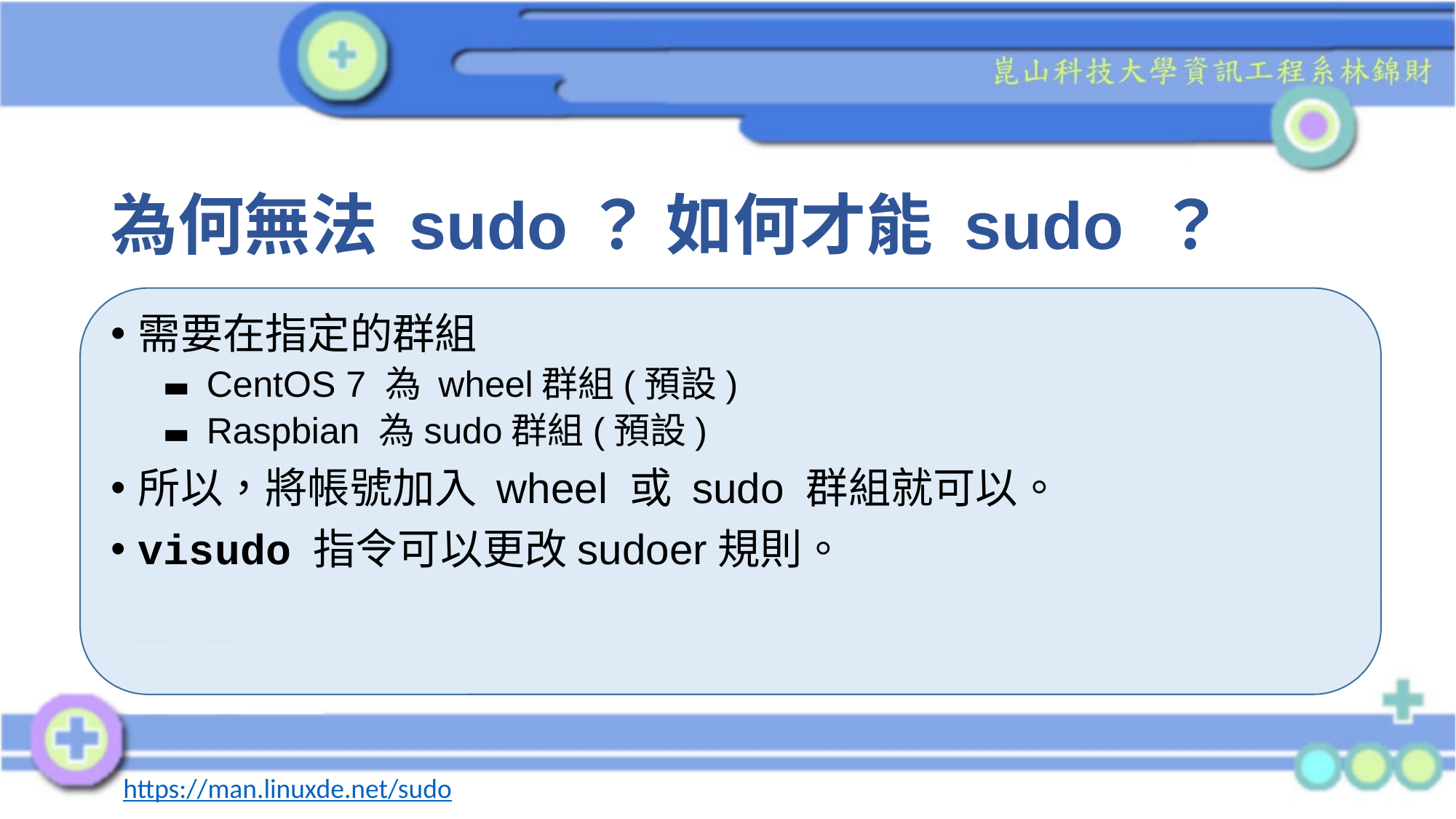

# 為何無法 sudo？ 如何才能 sudo ？

需要在指定的群組
CentOS 7 為 wheel群組(預設)
Raspbian 為sudo群組(預設)
所以，將帳號加入 wheel 或 sudo 群組就可以。
visudo 指令可以更改sudoer規則。
https://man.linuxde.net/sudo